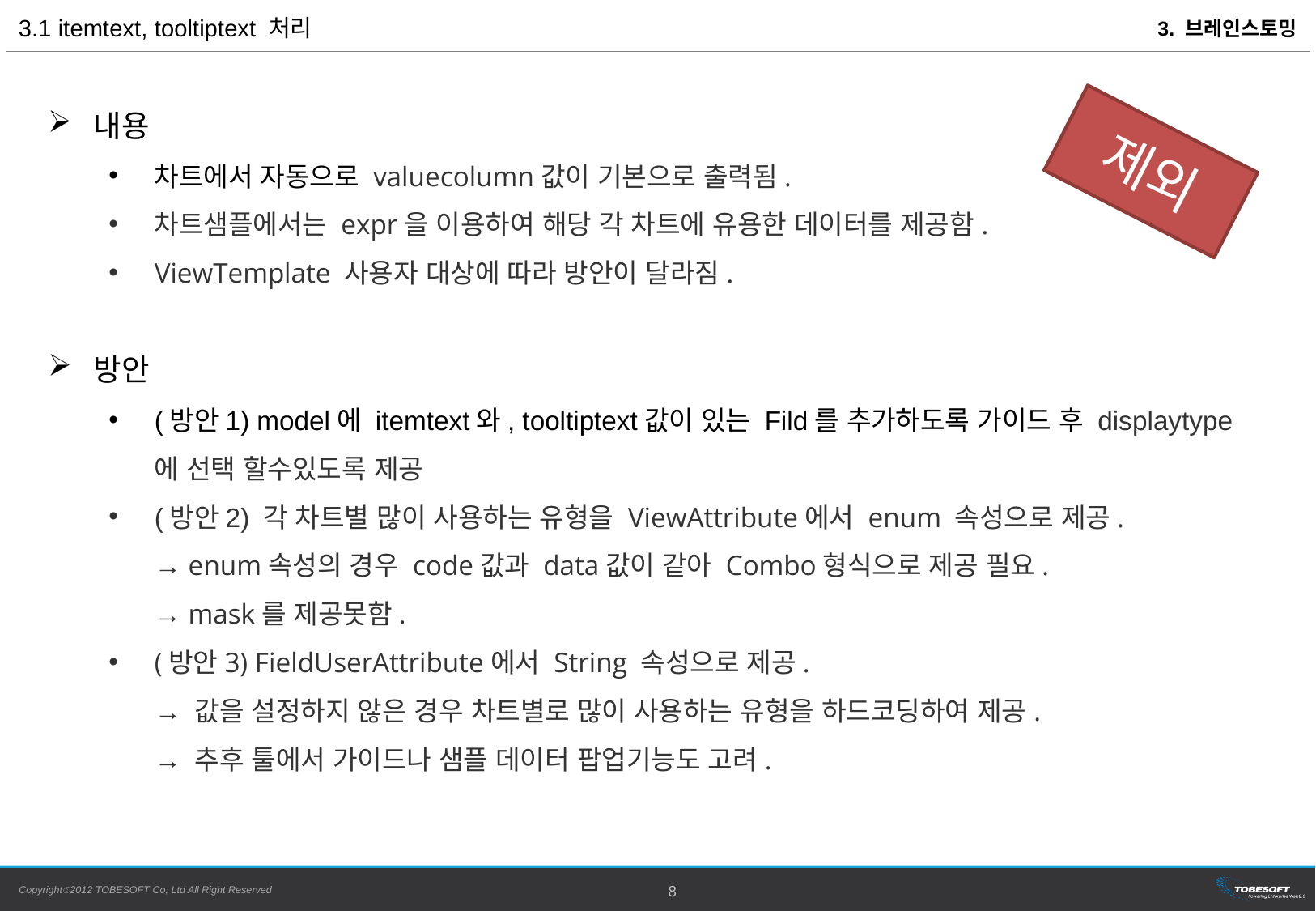

3.1 itemtext, tooltiptext 처리
3. 브레인스토밍
내용
차트에서 자동으로 valuecolumn값이 기본으로 출력됨.
차트샘플에서는 expr을 이용하여 해당 각 차트에 유용한 데이터를 제공함.
ViewTemplate 사용자 대상에 따라 방안이 달라짐.
제외
방안
(방안1) model에 itemtext와, tooltiptext값이 있는 Fild를 추가하도록 가이드 후 displaytype에 선택 할수있도록 제공
(방안2) 각 차트별 많이 사용하는 유형을 ViewAttribute에서 enum 속성으로 제공.
→ enum속성의 경우 code값과 data값이 같아 Combo형식으로 제공 필요.
→ mask를 제공못함.
(방안3) FieldUserAttribute에서 String 속성으로 제공.
→ 값을 설정하지 않은 경우 차트별로 많이 사용하는 유형을 하드코딩하여 제공.
→ 추후 툴에서 가이드나 샘플 데이터 팝업기능도 고려.